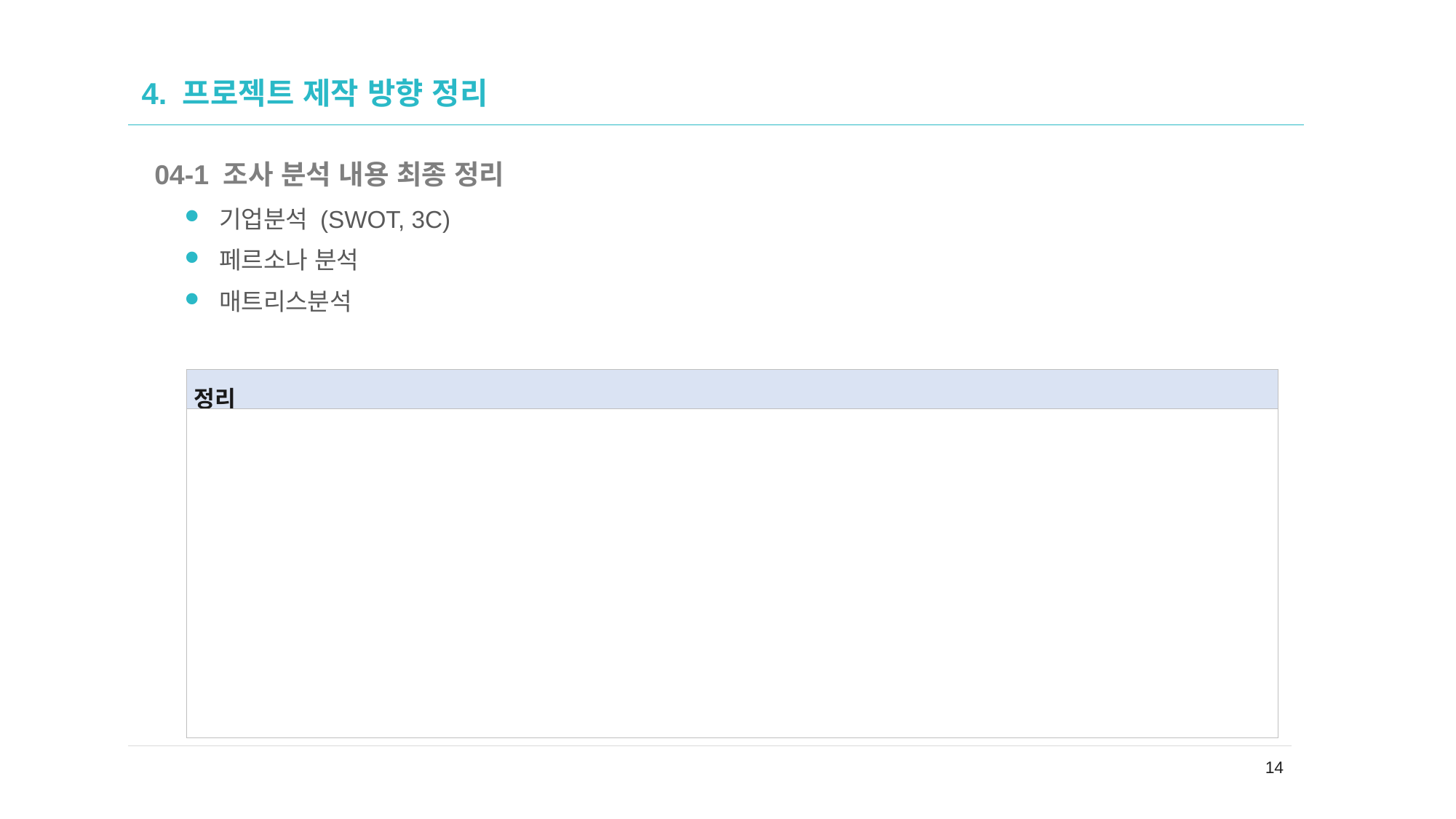

02
# 4. 프로젝트 제작 방향 정리
04-1 조사 분석 내용 최종 정리
기업분석 (SWOT, 3C)
페르소나 분석
매트리스분석
| 정리 |
| --- |
|  |
14